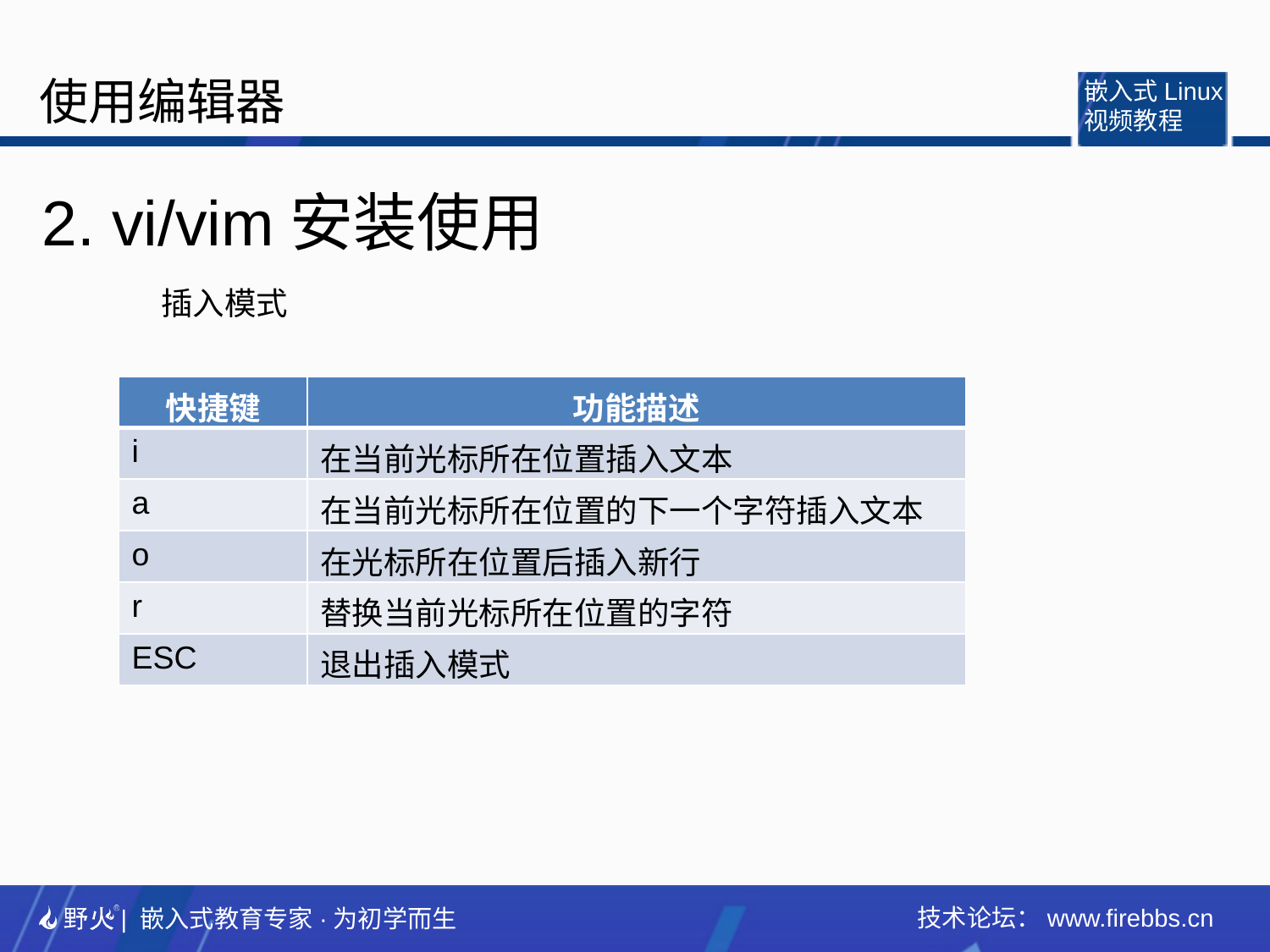

2. vi/vim安装使用
插入模式
| 快捷键 | 功能描述 |
| --- | --- |
| i | 在当前光标所在位置插入文本 |
| a | 在当前光标所在位置的下一个字符插入文本 |
| o | 在光标所在位置后插入新行 |
| r | 替换当前光标所在位置的字符 |
| ESC | 退出插入模式 |